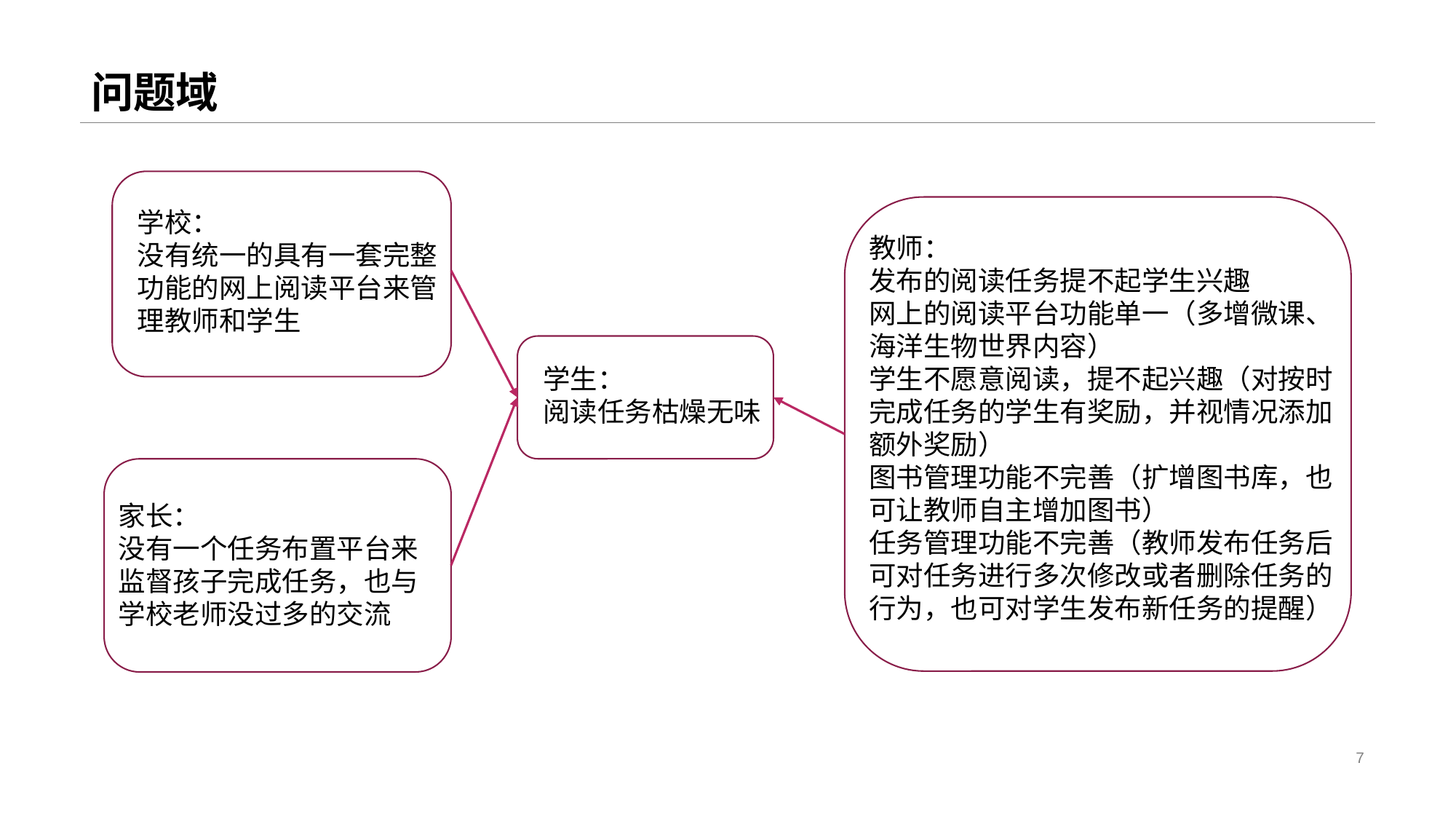

# 问题域

学校：
没有统一的具有一套完整功能的网上阅读平台来管理教师和学生
教师：
发布的阅读任务提不起学生兴趣
网上的阅读平台功能单一（多增微课、海洋生物世界内容）
学生不愿意阅读，提不起兴趣（对按时完成任务的学生有奖励，并视情况添加额外奖励）
图书管理功能不完善（扩增图书库，也可让教师自主增加图书）
任务管理功能不完善（教师发布任务后可对任务进行多次修改或者删除任务的行为，也可对学生发布新任务的提醒）

学生：
阅读任务枯燥无味

家长：
没有一个任务布置平台来监督孩子完成任务，也与学校老师没过多的交流
7